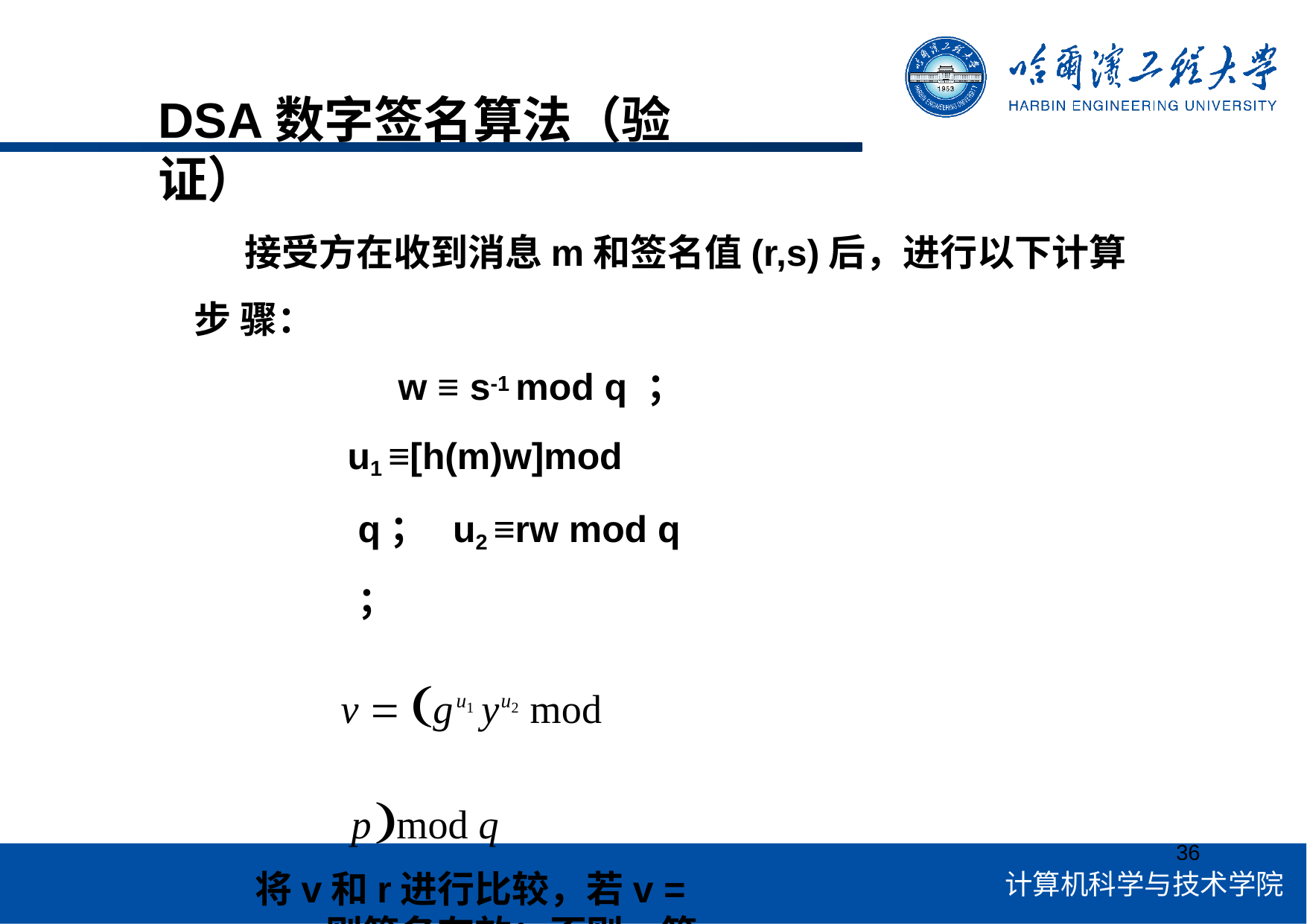

# DSA数字签名算法（验证）
接受方在收到消息m和签名值(r,s)后，进行以下计算步 骤：
w ≡ s-1 mod q ；
u1 ≡[h(m)w]mod q；  u2 ≡rw mod q ；
v = (gu1  yu2   mod p)mod q
将v和r进行比较，若v = r，则签名有效；否则，签名
无效。
36